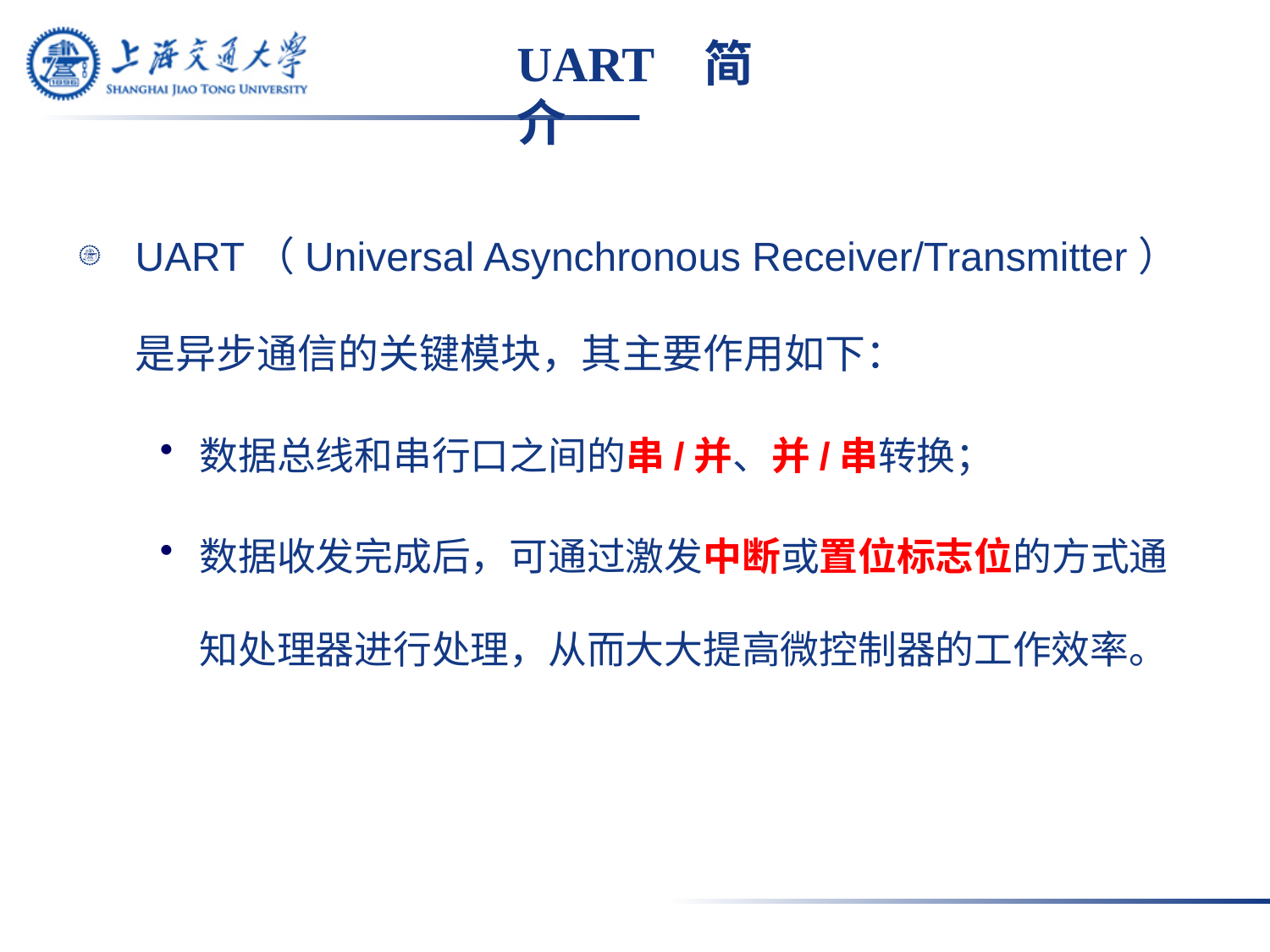

# UART简介
UART（Universal Asynchronous Receiver/Transmitter）是异步通信的关键模块，其主要作用如下：
数据总线和串行口之间的串/并、并/串转换；
数据收发完成后，可通过激发中断或置位标志位的方式通知处理器进行处理，从而大大提高微控制器的工作效率。